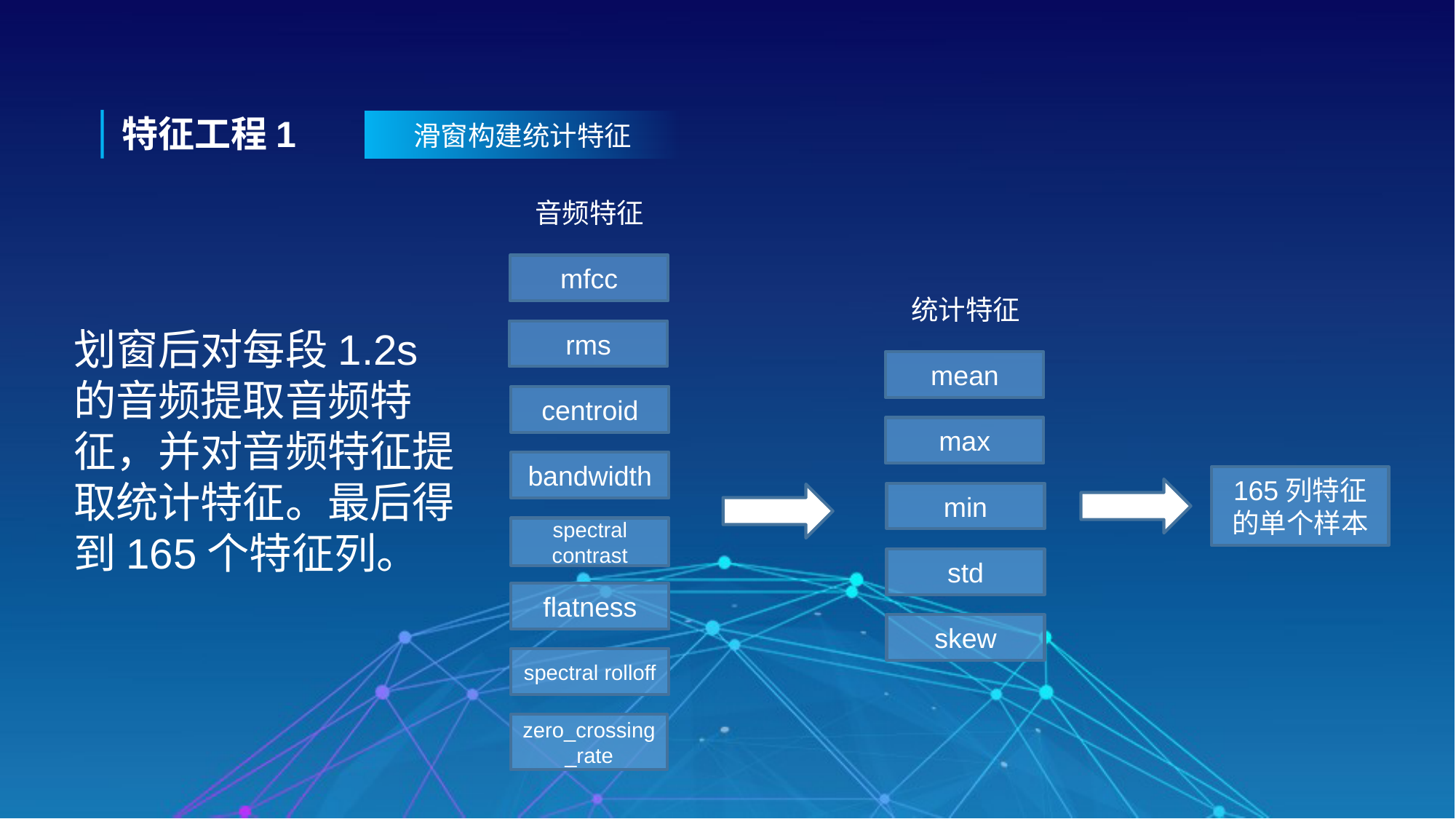

特征工程1

滑窗构建统计特征
音频特征
mfcc
统计特征
划窗后对每段1.2s的音频提取音频特征，并对音频特征提取统计特征。最后得到165个特征列。
rms
mean
centroid
max
bandwidth
165列特征的单个样本

min

spectral contrast
std
flatness
skew
spectral rolloff
zero_crossing_rate